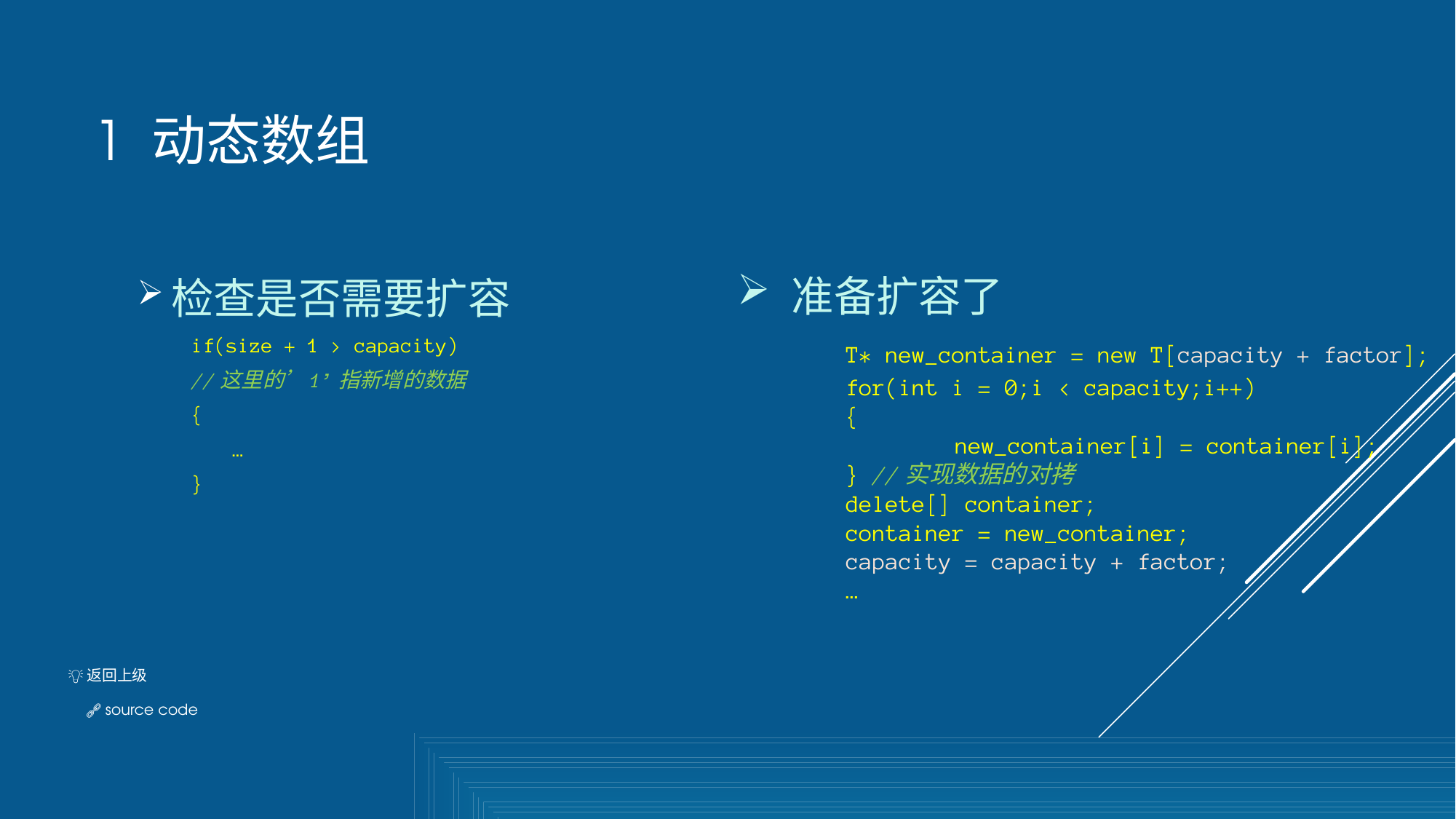

# 1 动态数组
检查是否需要扩容
if(size + 1 > capacity)
//这里的’1’指新增的数据
{
…
}
准备扩容了
	T* new_container = new T[capacity + factor];
	for(int i = 0;i < capacity;i++)
	{
		new_container[i] = container[i];
	} //实现数据的对拷
	delete[] container;
	container = new_container;
	capacity = capacity + factor;
	…
💡返回上级
🔗 source code